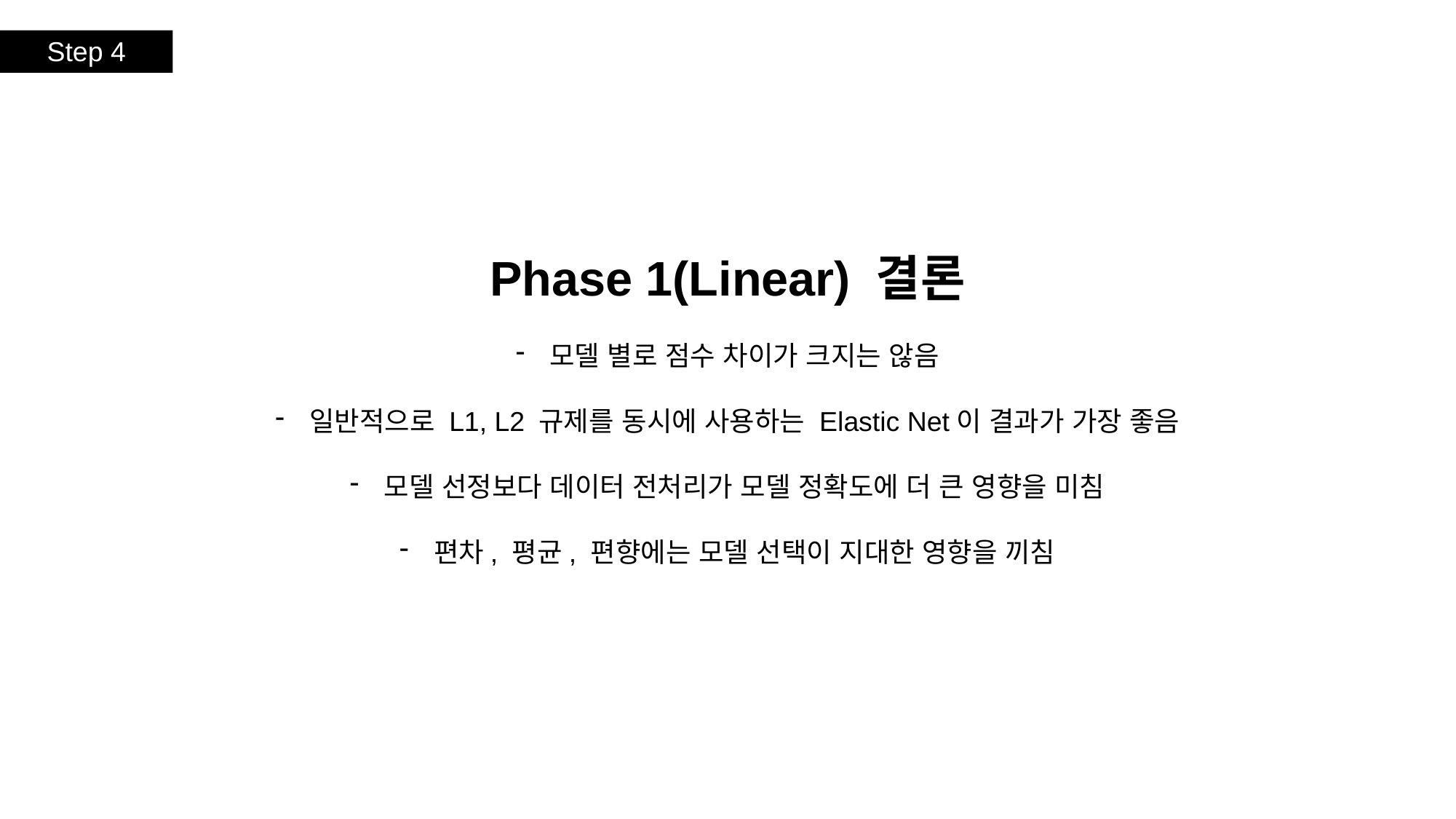

Step 4
Phase 1(Linear) 결론

모델 별로 점수 차이가 크지는 않음

일반적으로 L1, L2 규제를 동시에 사용하는 Elastic Net이 결과가 가장 좋음

모델 선정보다 데이터 전처리가 모델 정확도에 더 큰 영향을 미침

편차, 평균, 편향에는 모델 선택이 지대한 영향을 끼침